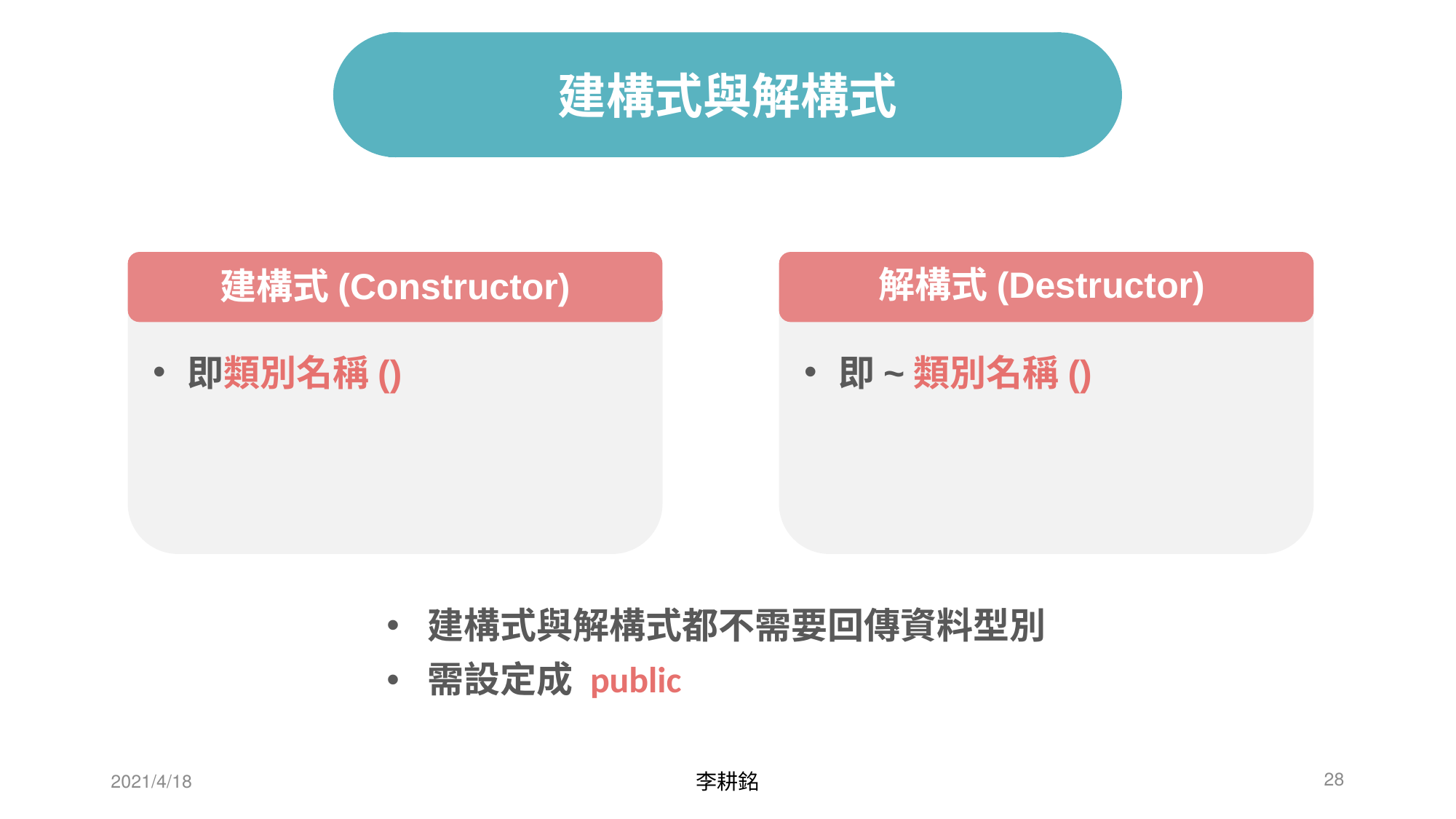

# 建構式與解構式

解構式(Destructor)
建構式(Constructor)

即類別名稱()

即~類別名稱()

建構式與解構式都不需要回傳資料型別
需設定成 public
2021/4/18
李耕銘
28